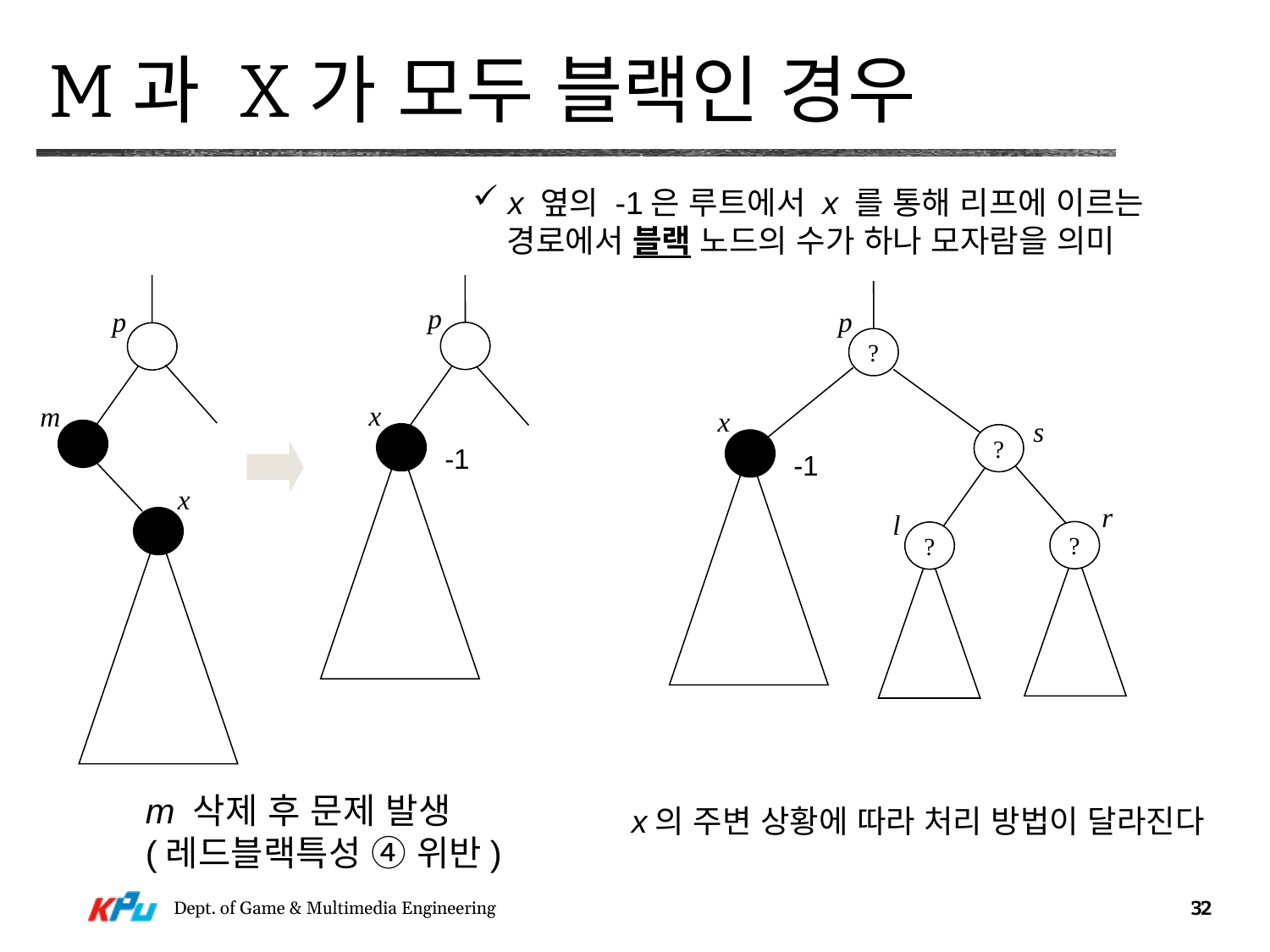

# m과 x가 모두 블랙인 경우

 x 옆의 -1은 루트에서 x 를 통해 리프에 이르는
   경로에서 블랙 노드의 수가 하나 모자람을 의미

p
p
p

?

x
m
x
s

?

-1

-1

x
r
l

?
?

m 삭제 후 문제 발생
(레드블랙특성 ④ 위반)
x의 주변 상황에 따라 처리 방법이 달라진다
Dept. of Game & Multimedia Engineering
32